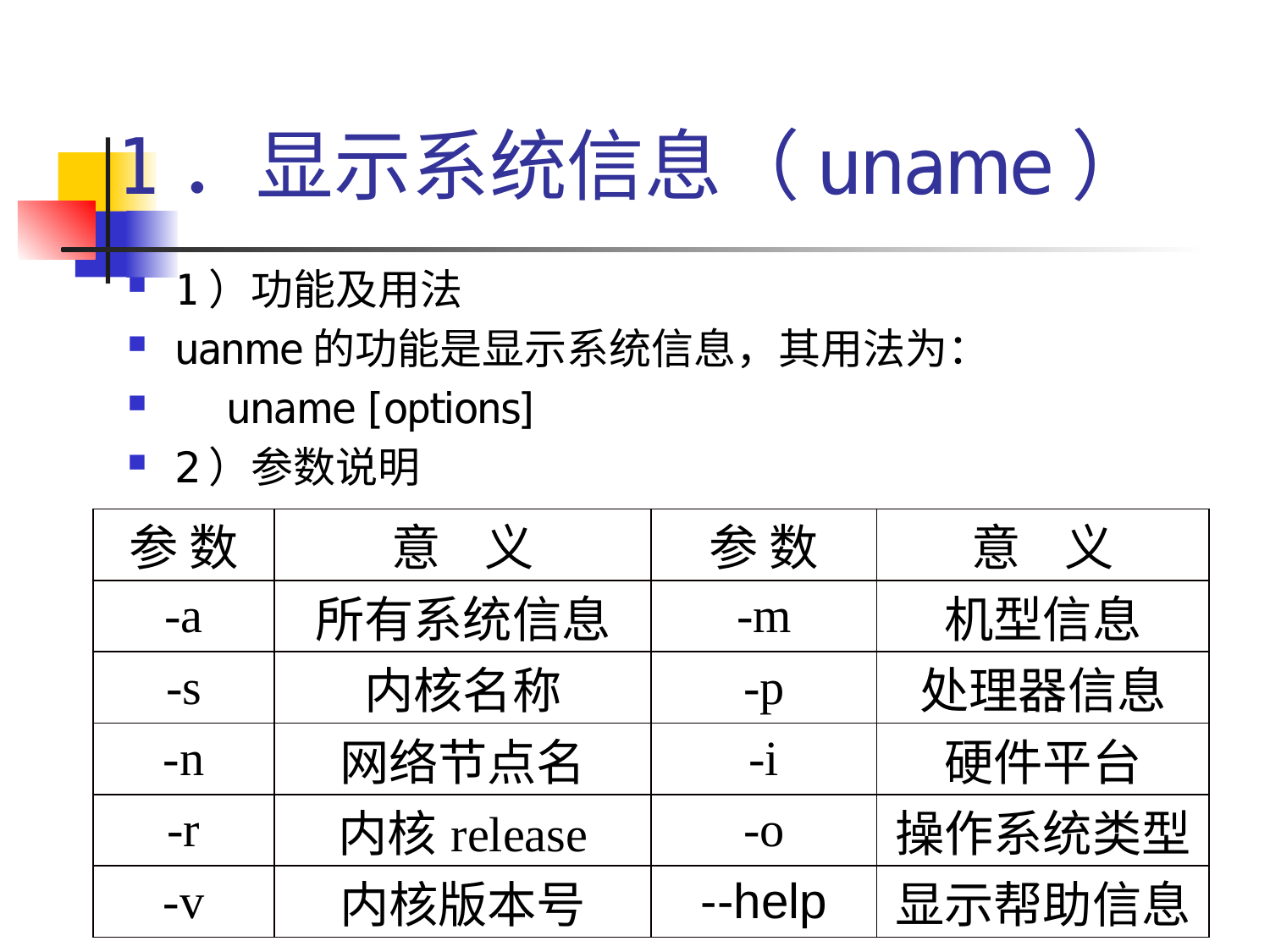

# 1．显示系统信息（uname）
1）功能及用法
uanme的功能是显示系统信息，其用法为：
    uname [options]
2）参数说明

| 参 数 | 意 义 | 参 数 | 意 义 |
| --- | --- | --- | --- |
| -a | 所有系统信息 | -m | 机型信息 |
| -s | 内核名称 | -p | 处理器信息 |
| -n | 网络节点名 | -i | 硬件平台 |
| -r | 内核release | -o | 操作系统类型 |
| -v | 内核版本号 | --help | 显示帮助信息 |